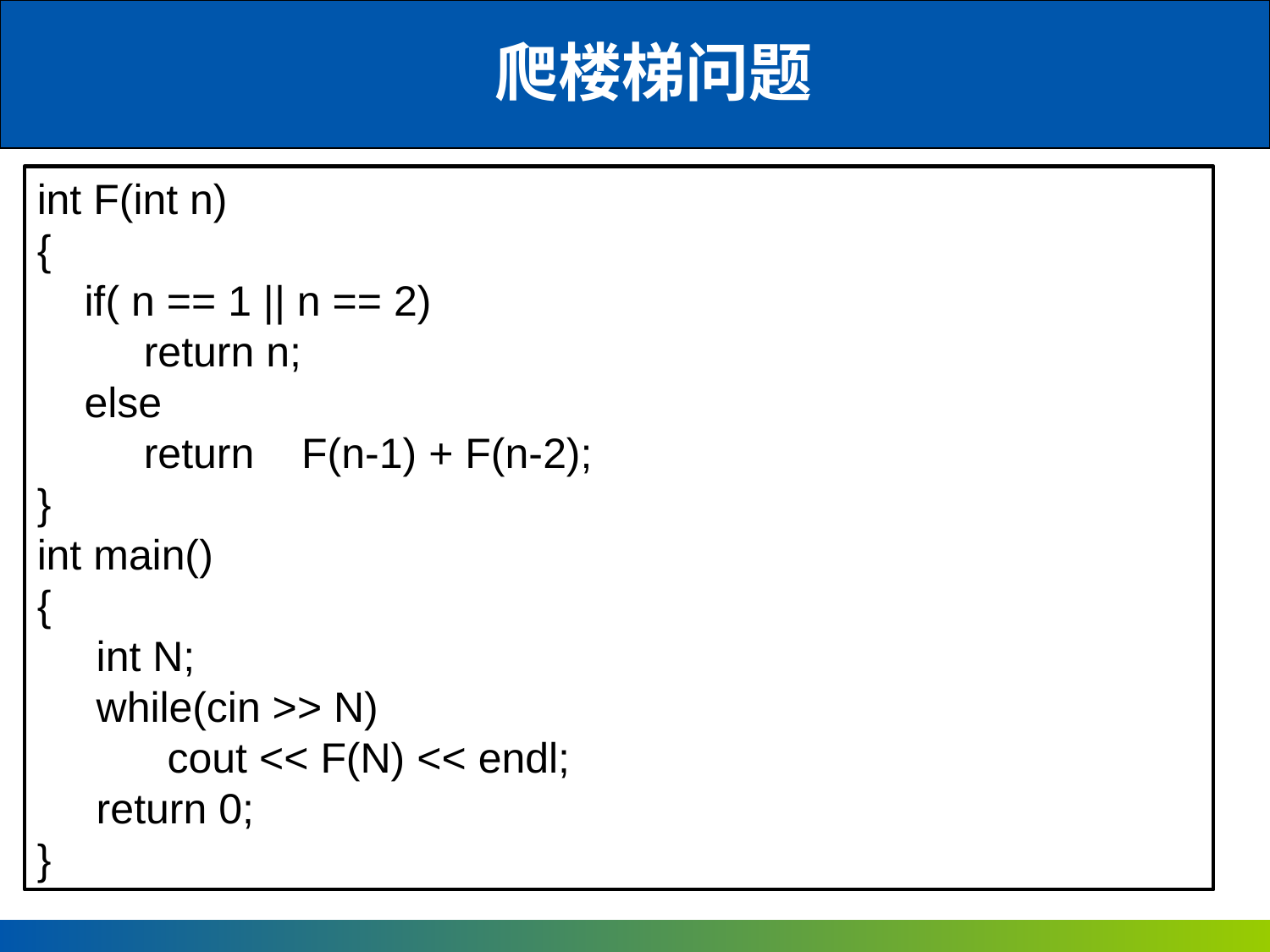

爬楼梯问题
int F(int n)
{
    if( n == 1 || n == 2)
         return n;
    else
         return    F(n-1) + F(n-2);
}
int main()
{
     int N;
     while(cin >> N)
           cout << F(N) << endl;
     return 0;
}